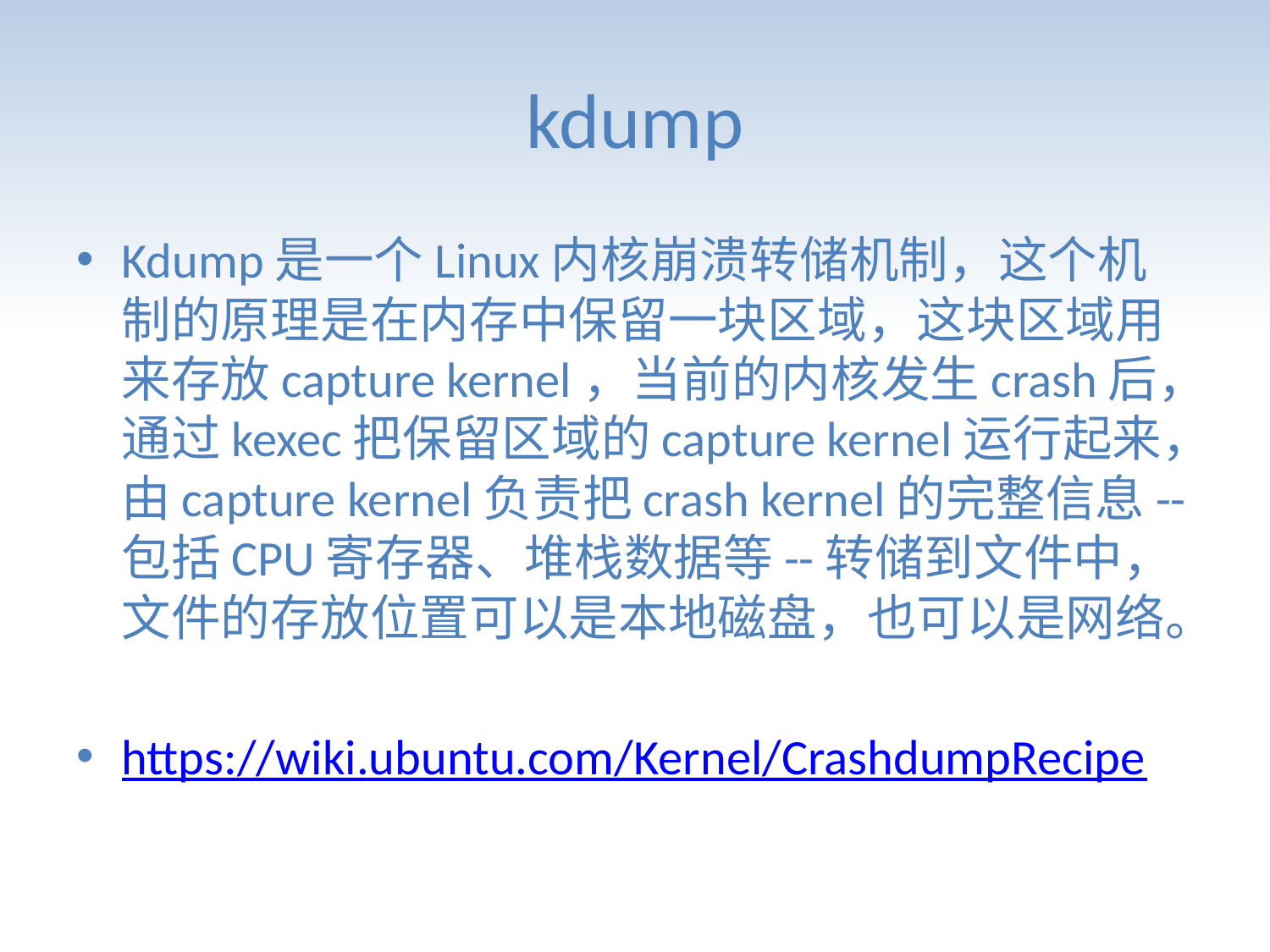

# kdump
Kdump是一个Linux内核崩溃转储机制，这个机制的原理是在内存中保留一块区域，这块区域用来存放capture kernel，当前的内核发生crash后，通过kexec把保留区域的capture kernel运行起来，由capture kernel负责把crash kernel的完整信息--包括CPU寄存器、堆栈数据等--转储到文件中，文件的存放位置可以是本地磁盘，也可以是网络。

https://wiki.ubuntu.com/Kernel/CrashdumpRecipe